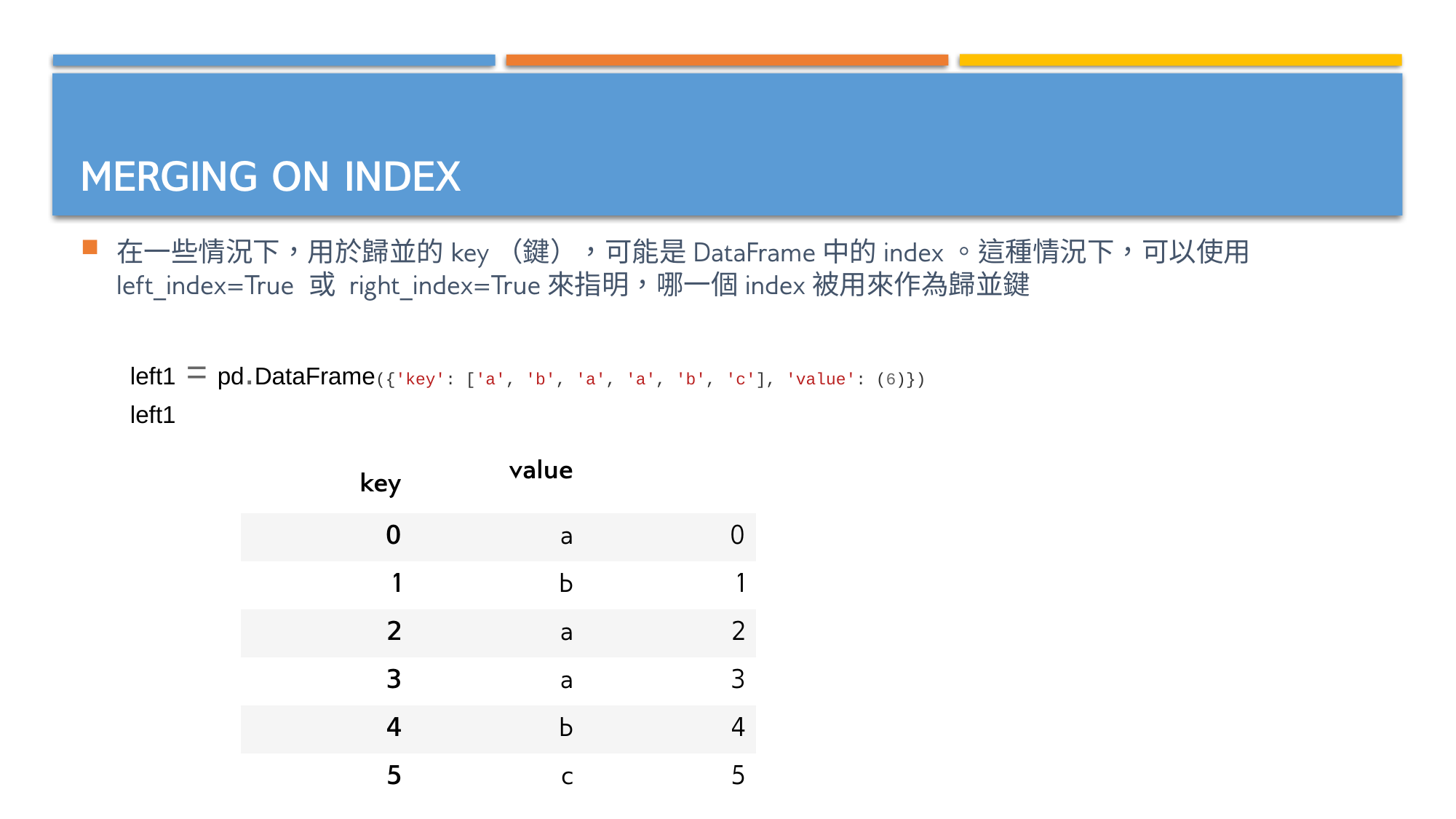

在一些情況下，用於歸並的key（鍵），可能是DataFrame中的index。這種情況下，可以使用left_index=True 或 right_index=True來指明，哪一個index被用來作為歸並鍵
# Merging on Index
left1 = pd.DataFrame({'key': ['a', 'b', 'a', 'a', 'b', 'c'], 'value': (6)})
left1
| key | value |  |
| --- | --- | --- |
| 0 | a | 0 |
| 1 | b | 1 |
| 2 | a | 2 |
| 3 | a | 3 |
| 4 | b | 4 |
| 5 | c | 5 |